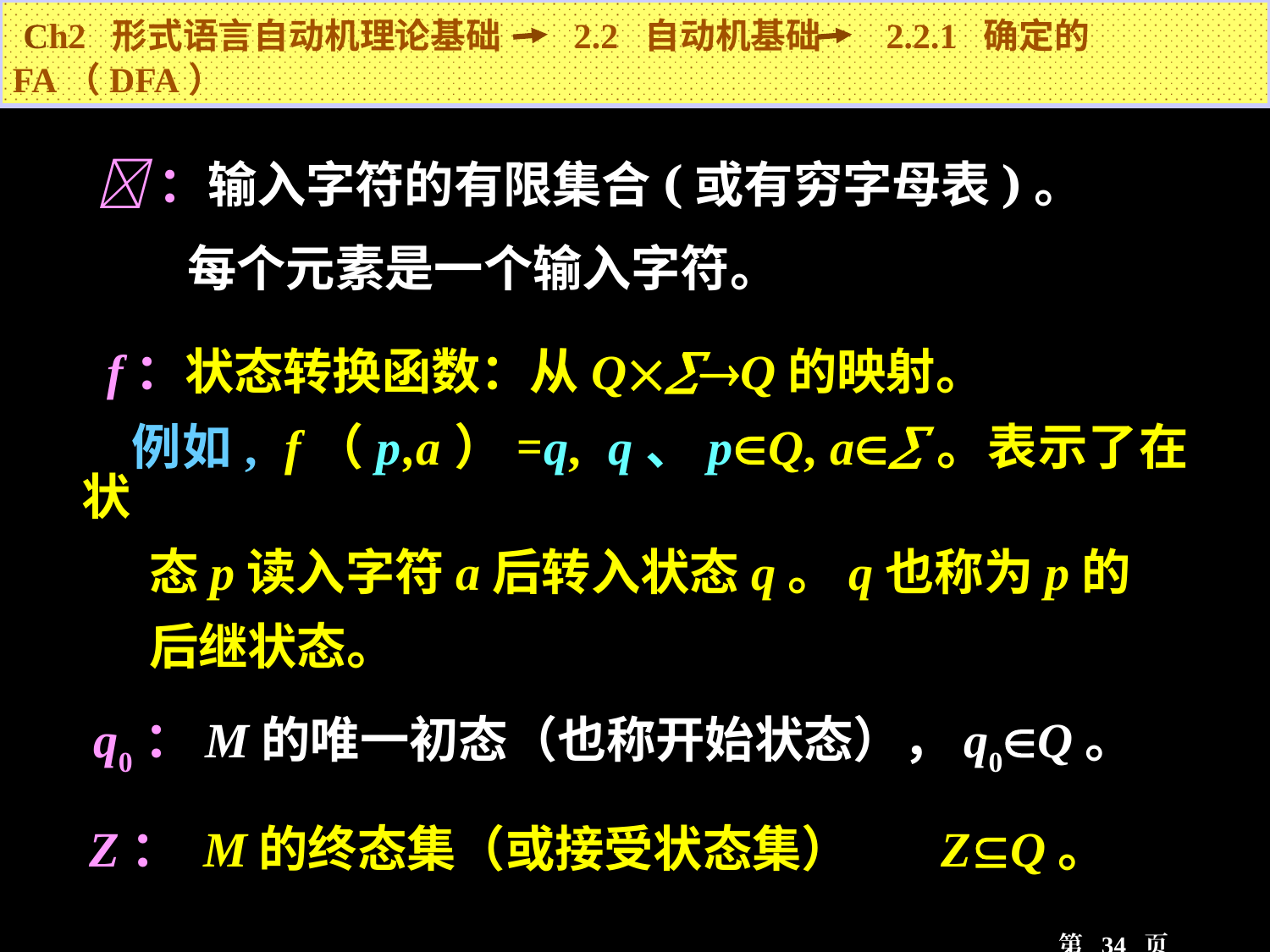

Ch2  形式语言自动机理论基础        2.2  自动机基础       2.2.1  确定的FA（DFA）

    ∑：输入字符的有限集合(或有穷字母表)。
           每个元素是一个输入字符。
  f：状态转换函数：从Q×∑→Q的映射。
   例如,  f（p,a）=q,  q、p∈Q, a∈∑。表示了在状
     态p读入字符a后转入状态q。q也称为p的
     后继状态。
 q0：M的唯一初态（也称开始状态），q0∈Q。
   Z： M的终态集（或接受状态集）	Z⊆Q。